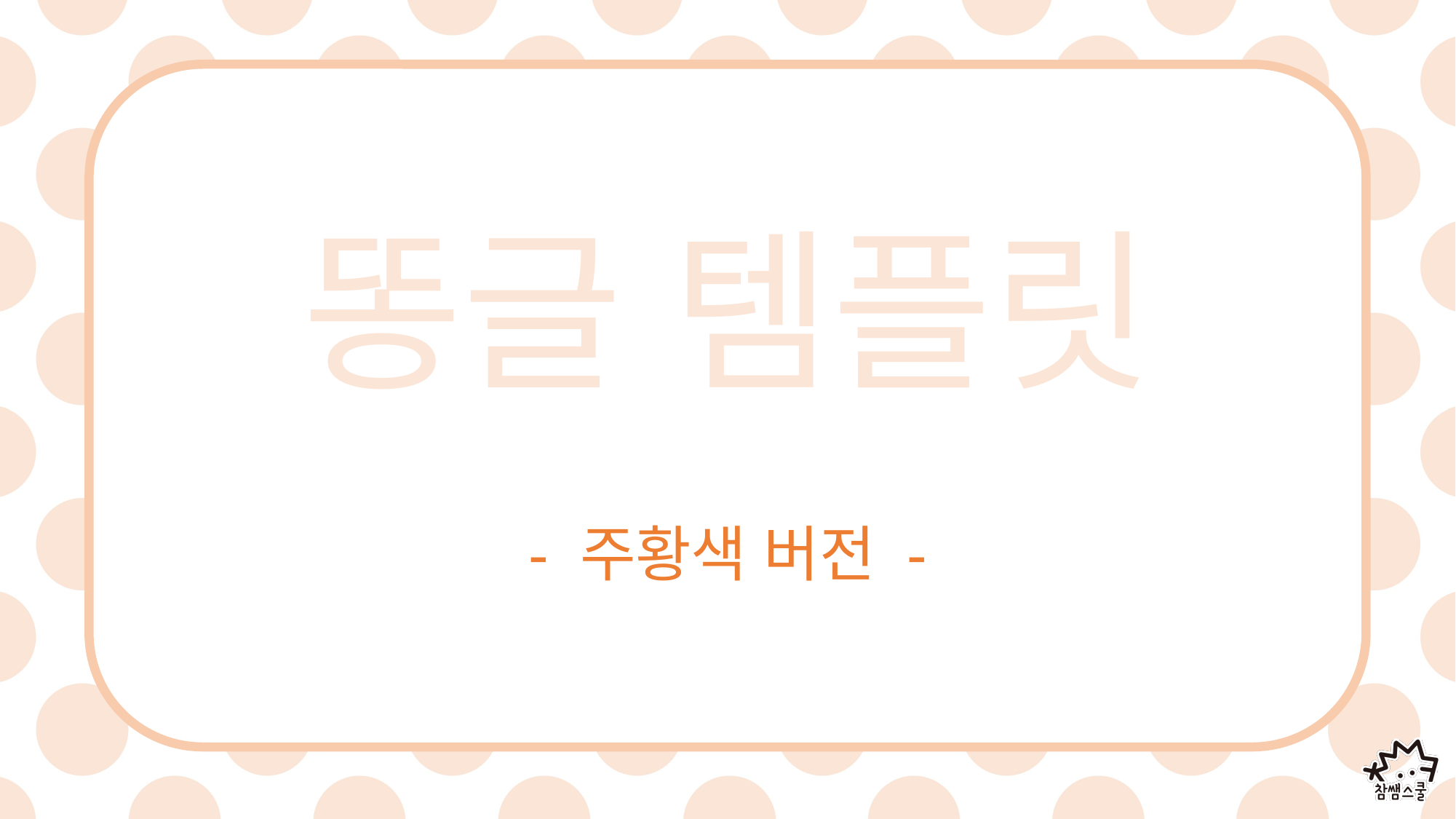

# 똥글 템플릿

- 주황색 버전 -